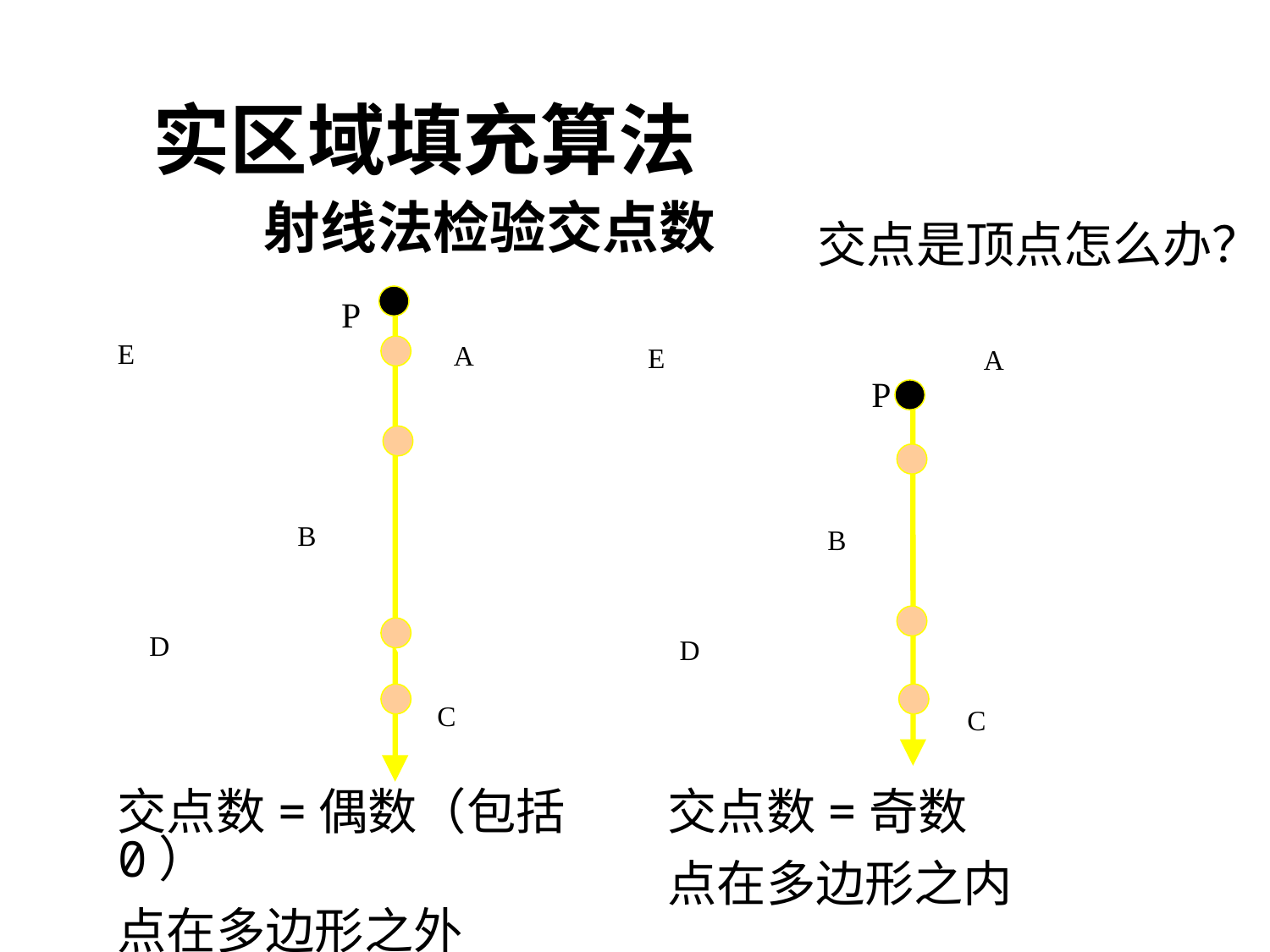

# 实区域填充算法
射线法检验交点数
交点是顶点怎么办？
P

E
A
E
A

P

B
B

D
D

C
C
交点数=偶数（包括0）
点在多边形之外
交点数=奇数
点在多边形之内